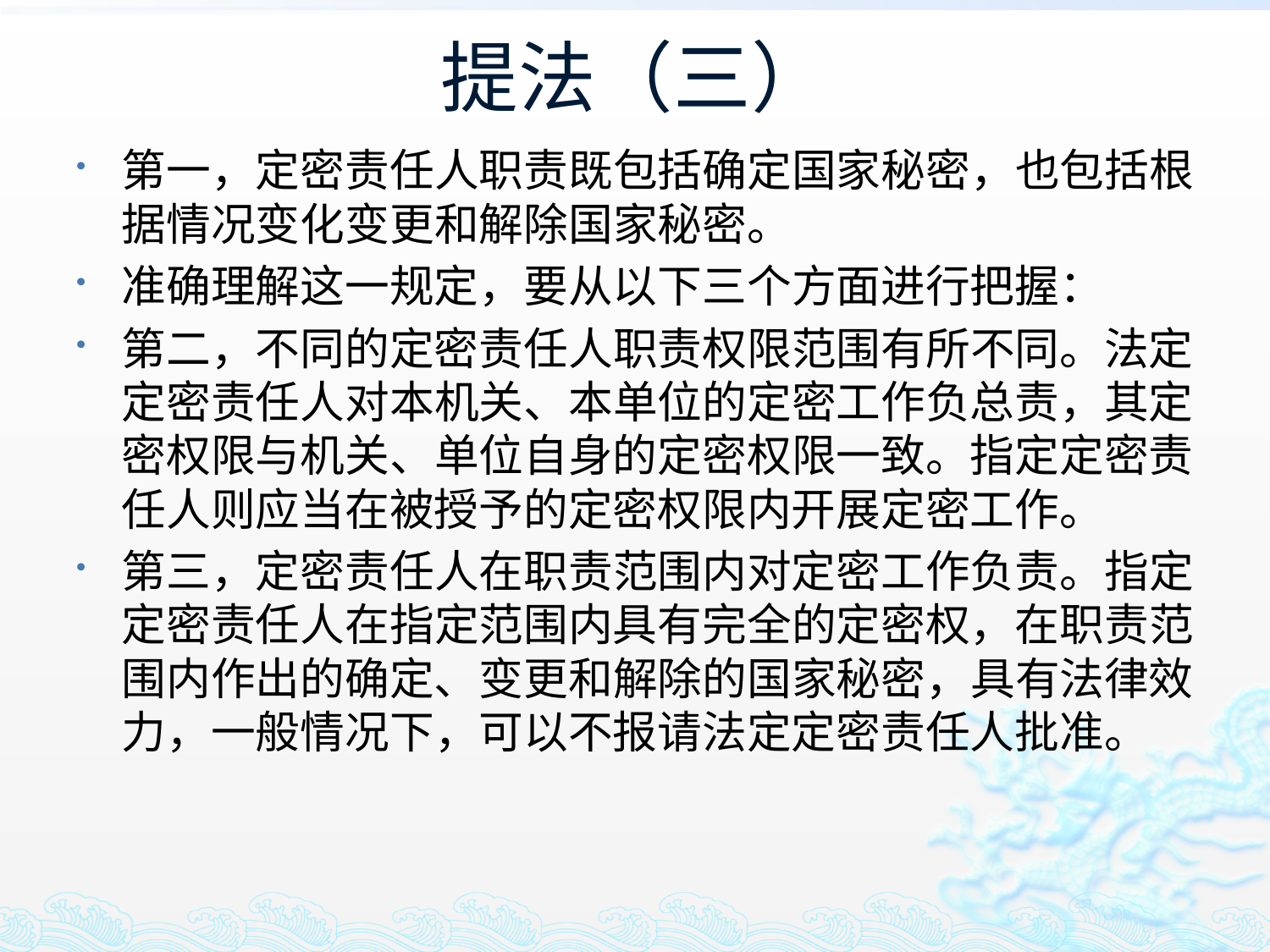

# 提法（三）
第一，定密责任人职责既包括确定国家秘密，也包括根据情况变化变更和解除国家秘密。
准确理解这一规定，要从以下三个方面进行把握：
第二，不同的定密责任人职责权限范围有所不同。法定定密责任人对本机关、本单位的定密工作负总责，其定密权限与机关、单位自身的定密权限一致。指定定密责任人则应当在被授予的定密权限内开展定密工作。
第三，定密责任人在职责范围内对定密工作负责。指定定密责任人在指定范围内具有完全的定密权，在职责范围内作出的确定、变更和解除的国家秘密，具有法律效力，一般情况下，可以不报请法定定密责任人批准。